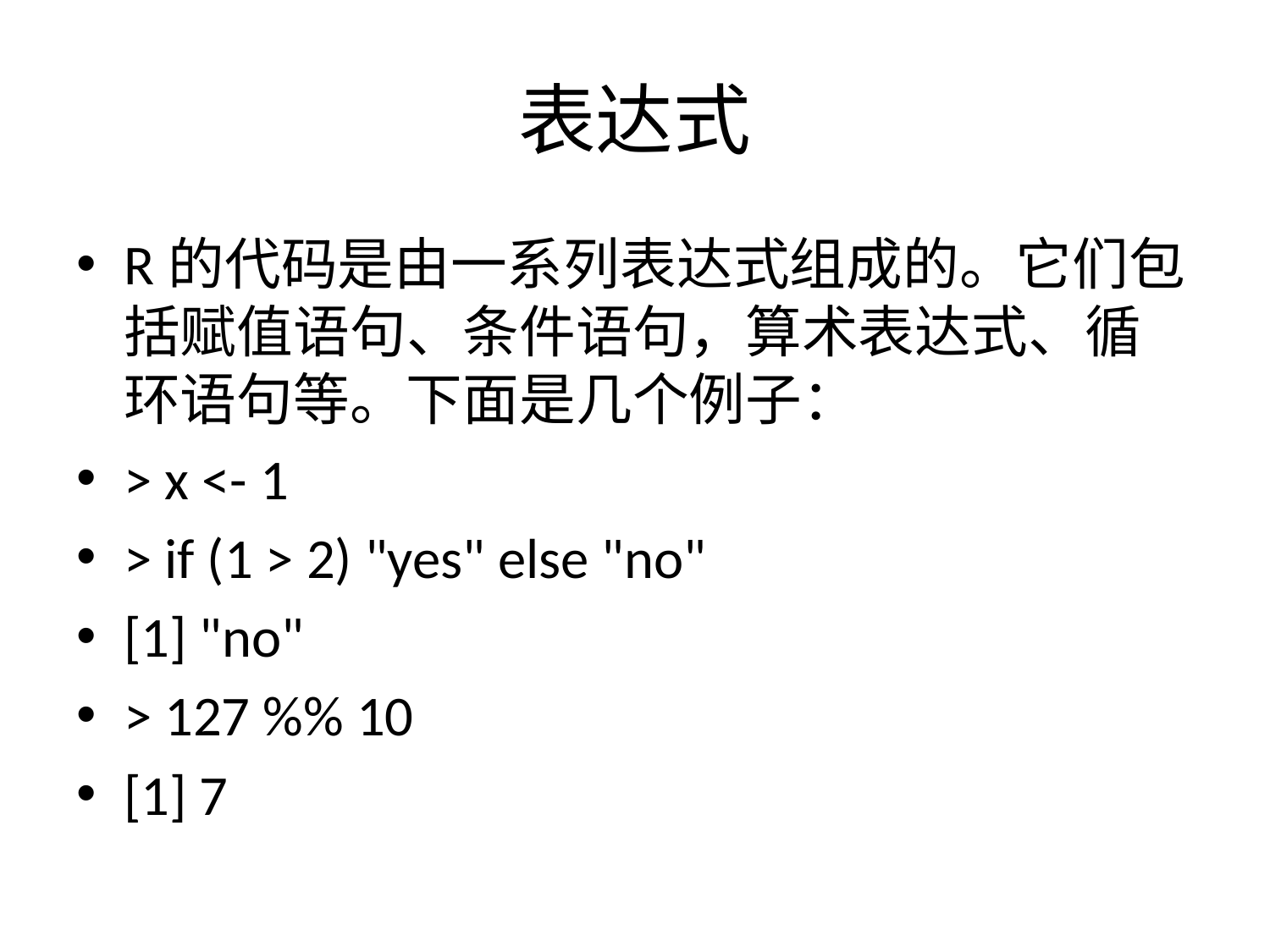

# 表达式
R的代码是由一系列表达式组成的。它们包括赋值语句、条件语句，算术表达式、循环语句等。下面是几个例子：
> x <- 1
> if (1 > 2) "yes" else "no"
[1] "no"
> 127 %% 10
[1] 7